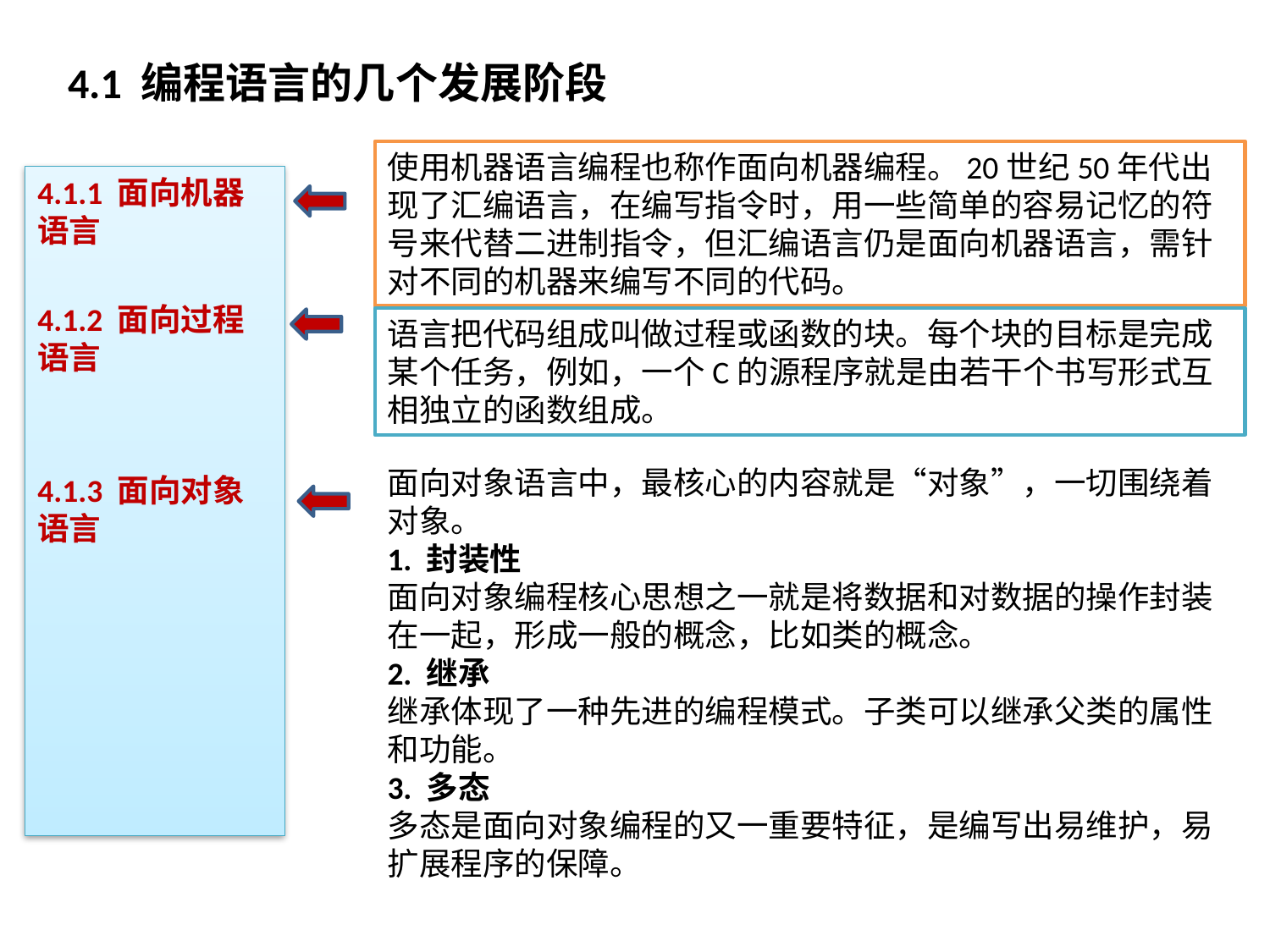

# 4.1 编程语言的几个发展阶段
使用机器语言编程也称作面向机器编程。20世纪50年代出现了汇编语言，在编写指令时，用一些简单的容易记忆的符号来代替二进制指令，但汇编语言仍是面向机器语言，需针对不同的机器来编写不同的代码。
4.1.1 面向机器语言

4.1.2 面向过程语言

4.1.3 面向对象语言

语言把代码组成叫做过程或函数的块。每个块的目标是完成某个任务，例如，一个C的源程序就是由若干个书写形式互相独立的函数组成。

面向对象语言中，最核心的内容就是“对象”，一切围绕着对象。
1. 封装性
面向对象编程核心思想之一就是将数据和对数据的操作封装在一起，形成一般的概念，比如类的概念。
2. 继承
继承体现了一种先进的编程模式。子类可以继承父类的属性和功能。
3. 多态
多态是面向对象编程的又一重要特征，是编写出易维护，易扩展程序的保障。